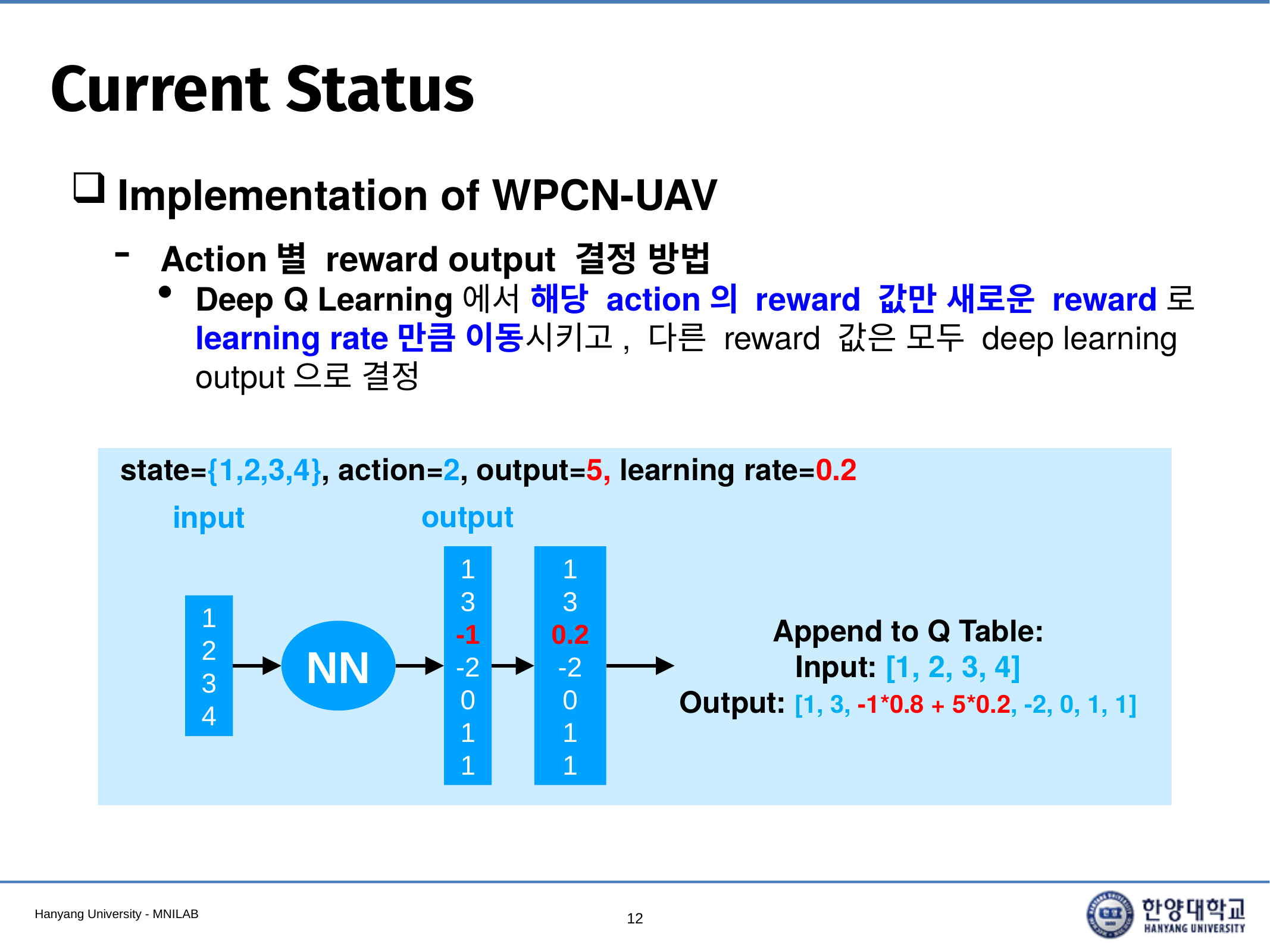

# Current Status
Implementation of WPCN-UAV
Action별 reward output 결정 방법
Deep Q Learning에서 해당 action의 reward 값만 새로운 reward로 learning rate만큼 이동시키고, 다른 reward 값은 모두 deep learning output으로 결정
state={1,2,3,4}, action=2, output=5, learning rate=0.2

output
input
1
3
-1
-2
0
1
1
1
3
0.2
-2
0
1
1
1
2
3
4
Append to Q Table:
Input: [1, 2, 3, 4]
Output: [1, 3, -1*0.8 + 5*0.2, -2, 0, 1, 1]
NN
12